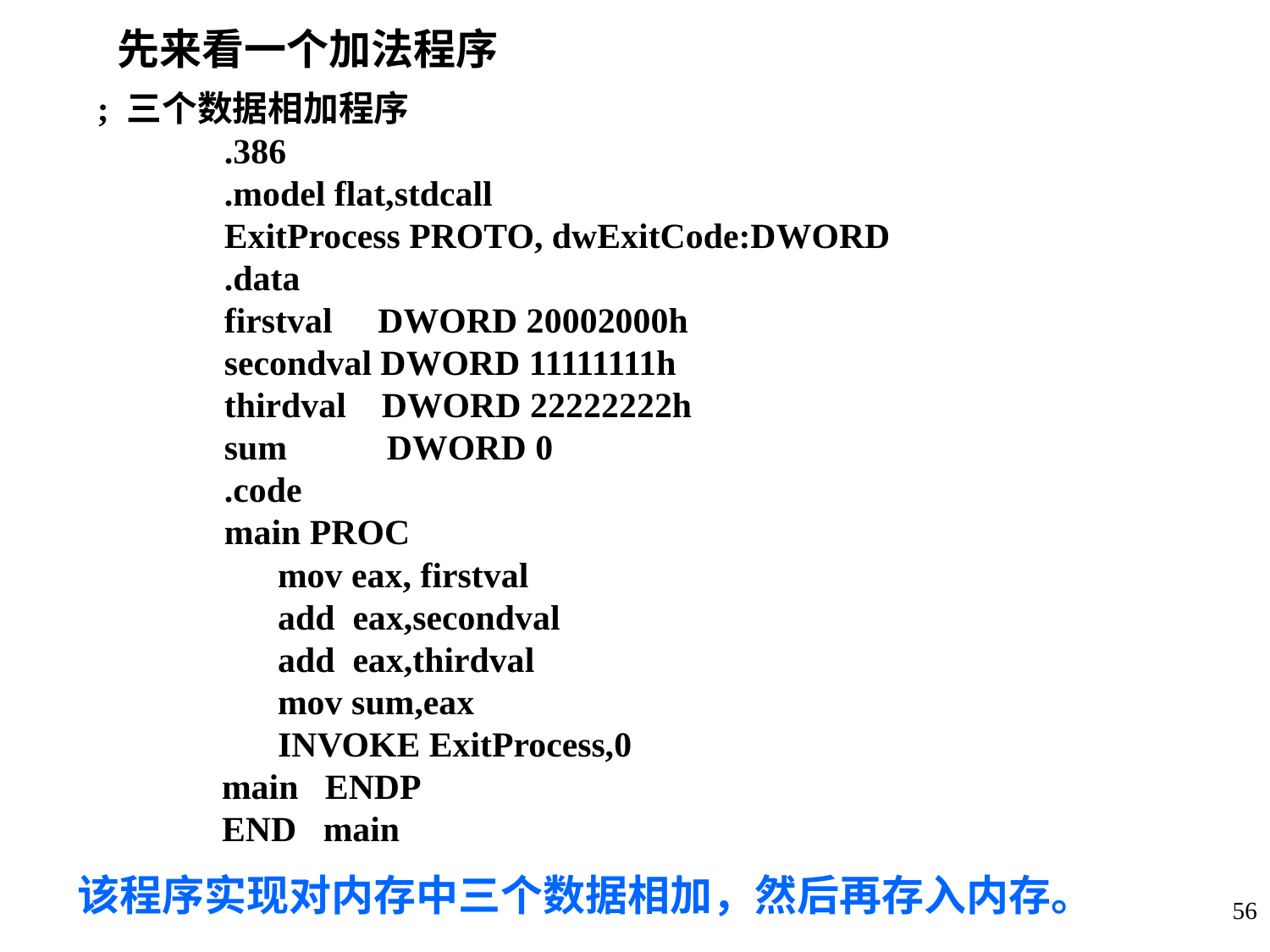

先来看一个加法程序
; 三个数据相加程序
          	.386
	.model flat,stdcall
	ExitProcess PROTO, dwExitCode:DWORD
	.data
	firstval	   DWORD 20002000h
	secondval DWORD 11111111h
	thirdval    DWORD 22222222h
	sum	    DWORD 0
	.code
	main PROC
	      mov eax, firstval
	      add  eax,secondval
	      add  eax,thirdval
	      mov sum,eax
	      INVOKE ExitProcess,0
              main   ENDP
              END   main
该程序实现对内存中三个数据相加，然后再存入内存。
56